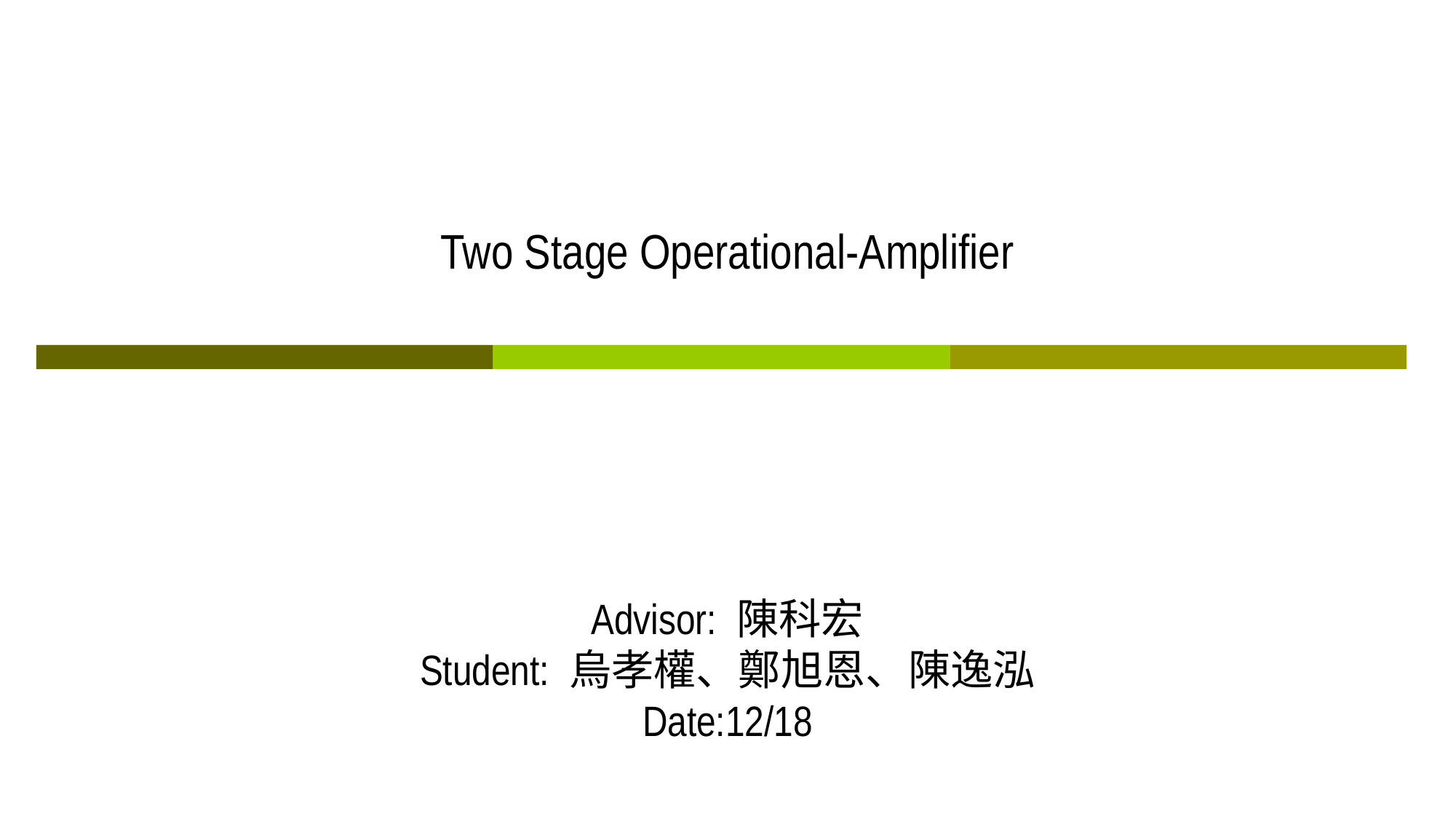

# Two Stage Operational-Amplifier

Advisor: 陳科宏
Student: 烏孝權、鄭旭恩、陳逸泓
Date:12/18
1